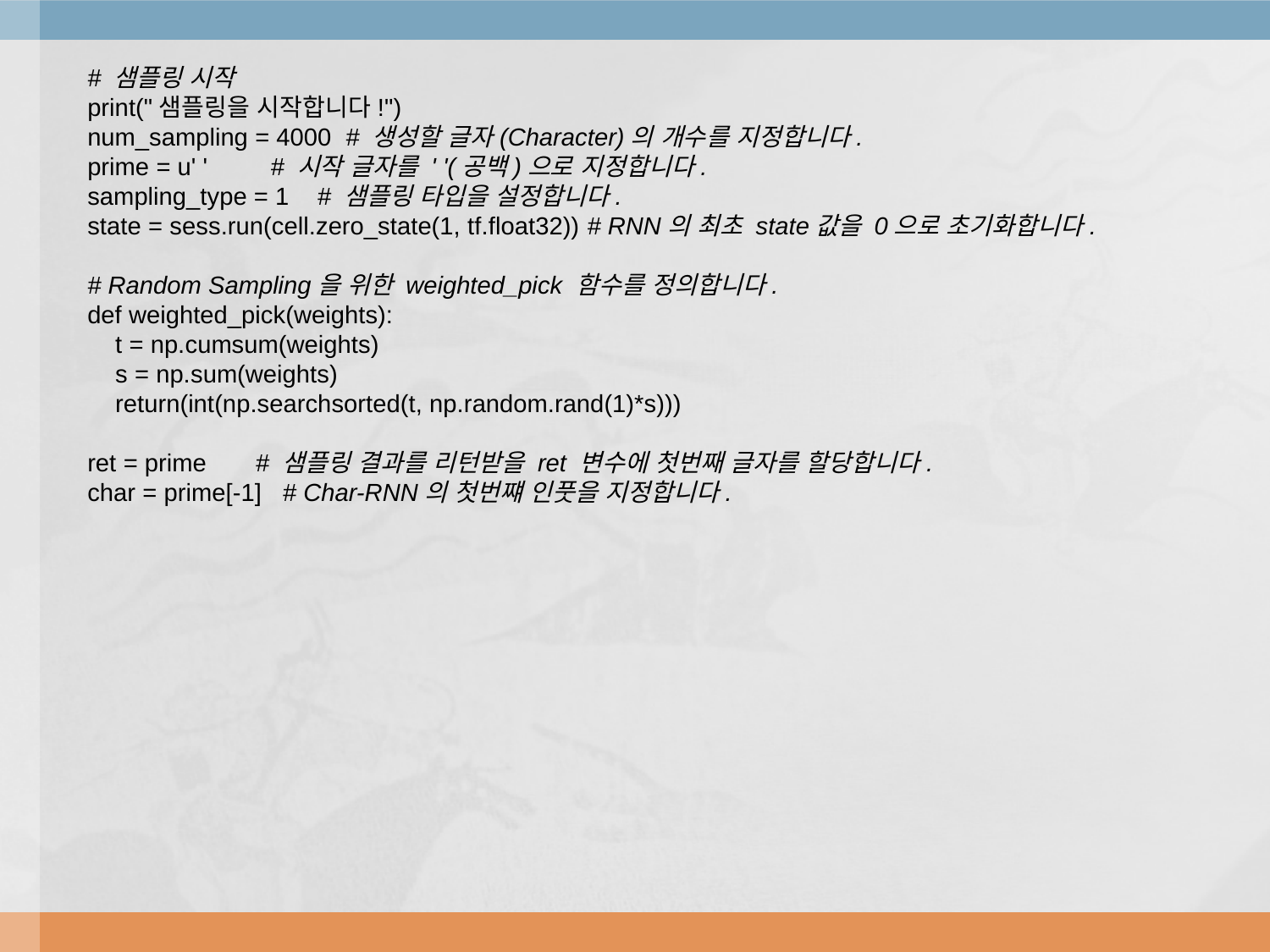

# 샘플링 시작 print("샘플링을 시작합니다!") num_sampling = 4000  # 생성할 글자(Character)의 개수를 지정합니다. prime = u' '         # 시작 글자를 ' '(공백)으로 지정합니다. sampling_type = 1    # 샘플링 타입을 설정합니다. state = sess.run(cell.zero_state(1, tf.float32)) # RNN의 최초 state값을 0으로 초기화합니다. # Random Sampling을 위한 weighted_pick 함수를 정의합니다. def weighted_pick(weights): t = np.cumsum(weights) s = np.sum(weights) return(int(np.searchsorted(t, np.random.rand(1)*s))) ret = prime       # 샘플링 결과를 리턴받을 ret 변수에 첫번째 글자를 할당합니다. char = prime[-1]   # Char-RNN의 첫번쨰 인풋을 지정합니다.